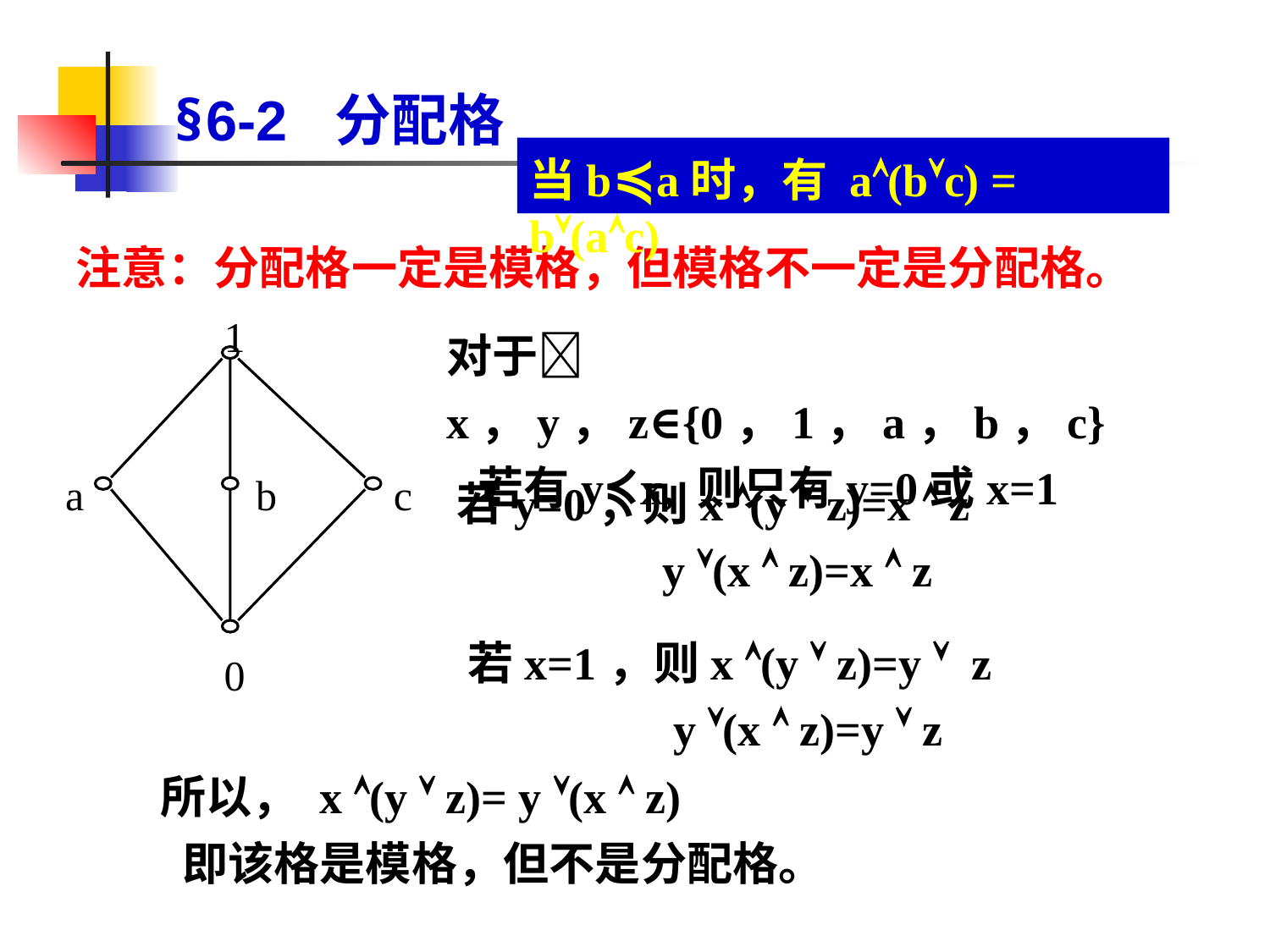

§6-2 分配格
当b≼a时，有 a∧(b∨c) = b∨(a∧c)
注意：分配格一定是模格，但模格不一定是分配格。
1

a
b
c
0
对于∀ x，y，z∈{0，1，a，b，c}
  若有y≼x, 则只有y=0或x=1
若y=0，则x ∧(y ∨ z)=x ∧ z
                  y ∨(x ∧ z)=x ∧ z
若x=1，则x ∧(y ∨ z)=y ∨  z
                  y ∨(x ∧ z)=y ∨ z
所以， x ∧(y ∨ z)= y ∨(x ∧ z)
 即该格是模格，但不是分配格。
17